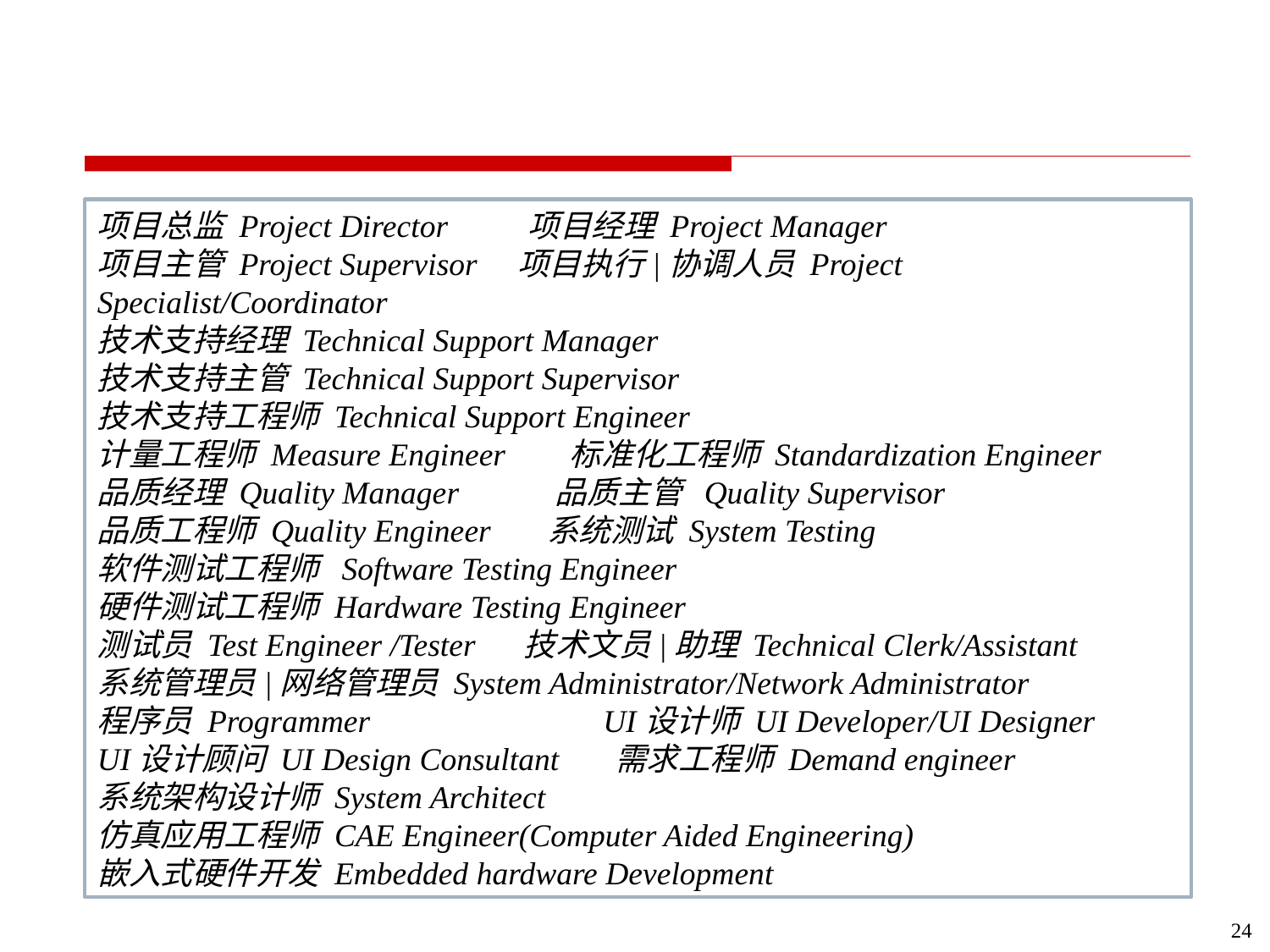

#
项目总监 Project Director         项目经理 Project Manager
项目主管 Project Supervisor    项目执行|协调人员 Project Specialist/Coordinator
技术支持经理 Technical Support Manager
技术支持主管 Technical Support Supervisor
技术支持工程师 Technical Support Engineer
计量工程师 Measure Engineer       标准化工程师 Standardization Engineer
品质经理 Quality Manager           品质主管  Quality Supervisor
品质工程师 Quality Engineer      系统测试 System Testing
软件测试工程师  Software Testing Engineer
硬件测试工程师 Hardware Testing Engineer
测试员 Test Engineer /Tester     技术文员|助理 Technical Clerk/Assistant
系统管理员|网络管理员 System Administrator/Network Administrator
程序员 Programmer                             UI设计师 UI Developer/UI Designer
UI设计顾问 UI Design Consultant      需求工程师 Demand engineer
系统架构设计师 System Architect
仿真应用工程师 CAE Engineer(Computer Aided Engineering)
嵌入式硬件开发 Embedded hardware Development
24